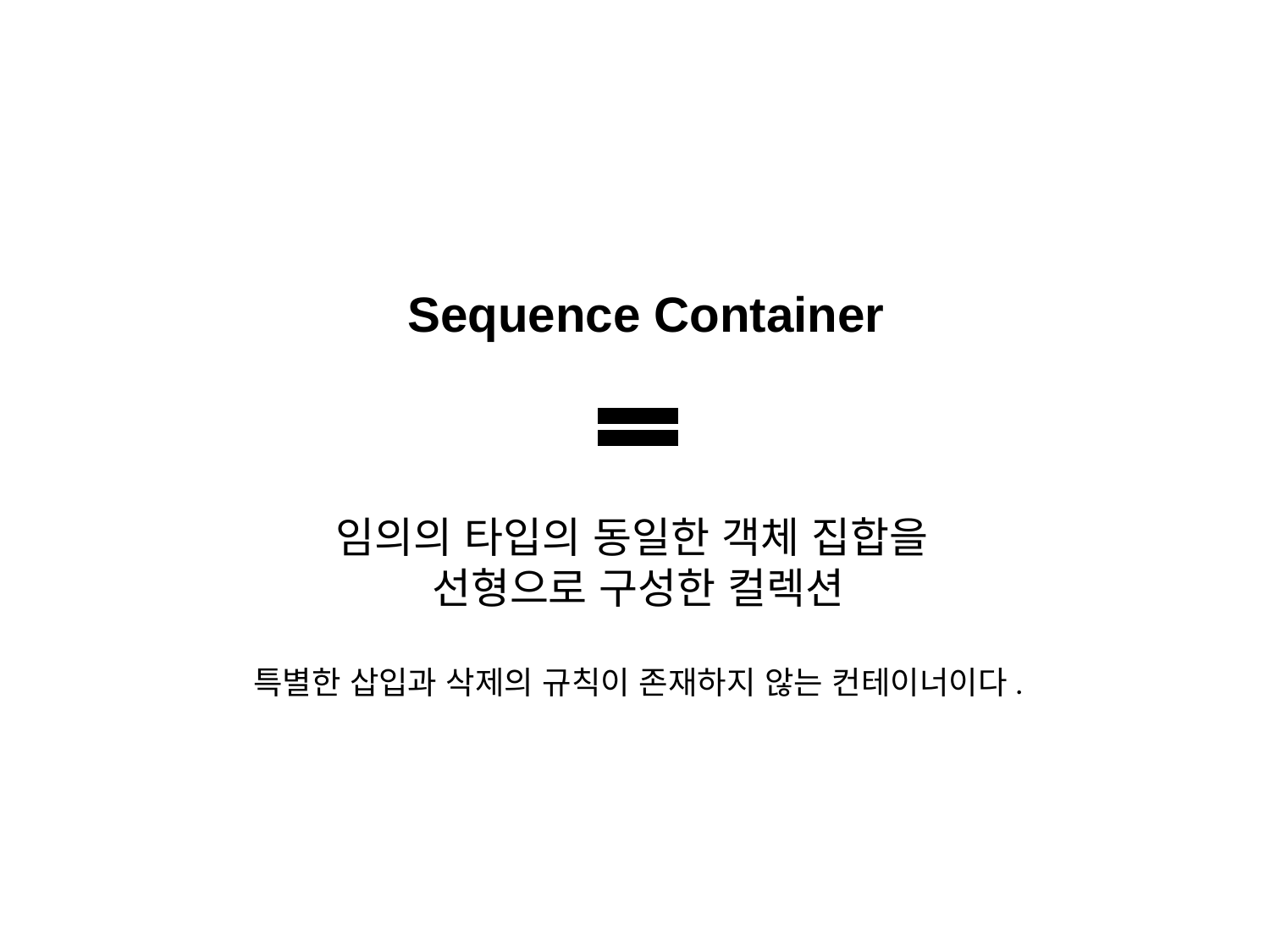

Sequence Container

임의의 타입의 동일한 객체 집합을
선형으로 구성한 컬렉션
특별한 삽입과 삭제의 규칙이 존재하지 않는 컨테이너이다.